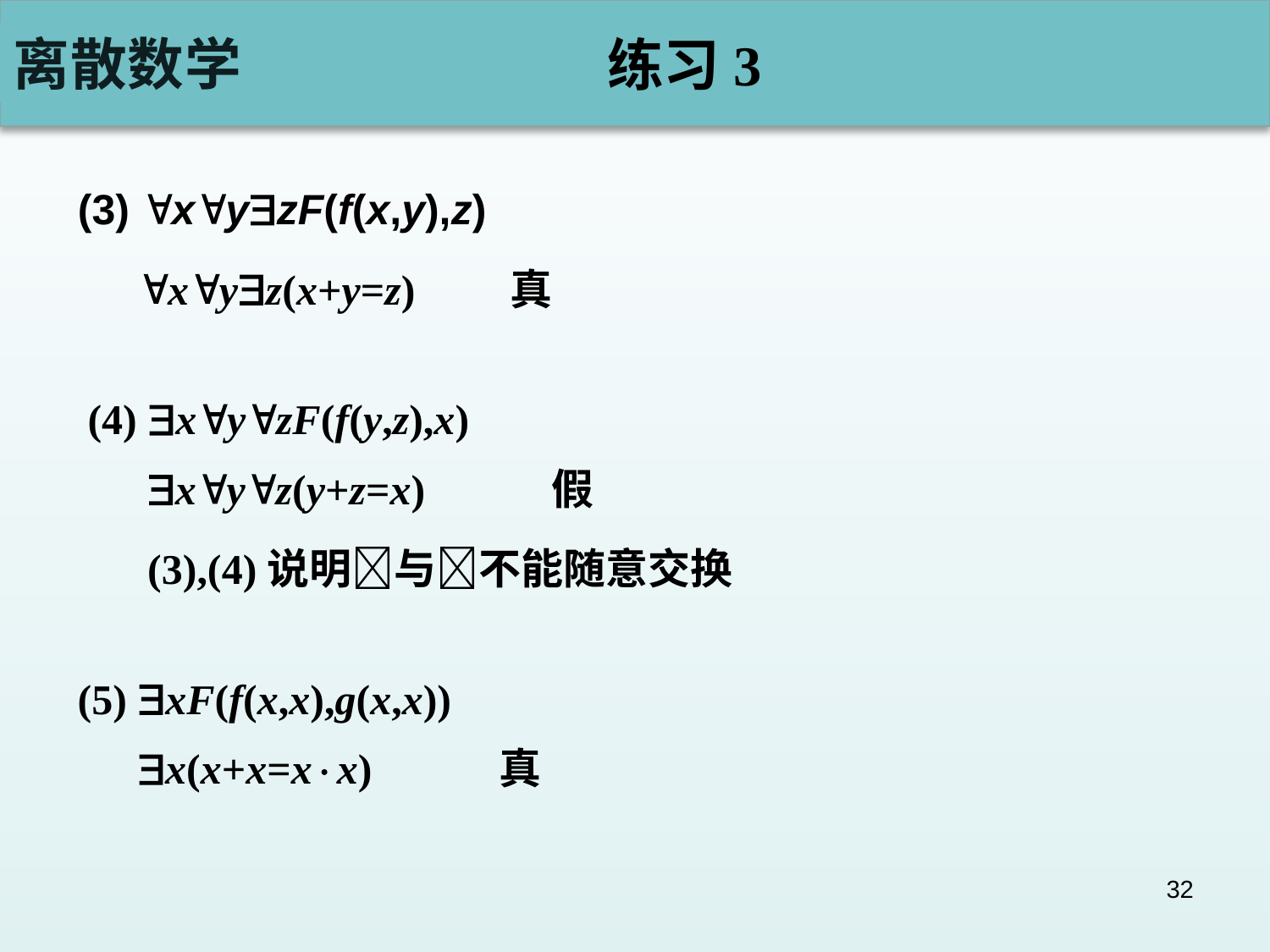

# 练习3
(3) ∀x∀y∃zF(f(x,y),z)
∀x∀y∃z(x+y=z)        真
(4) ∃x∀y∀zF(f(y,z),x)
∃x∀y∀z(y+z=x)           假
(3),(4)说明∀与∃不能随意交换
(5) ∃xF(f(x,x),g(x,x))
∃x(x+x=x⋅x)           真
32